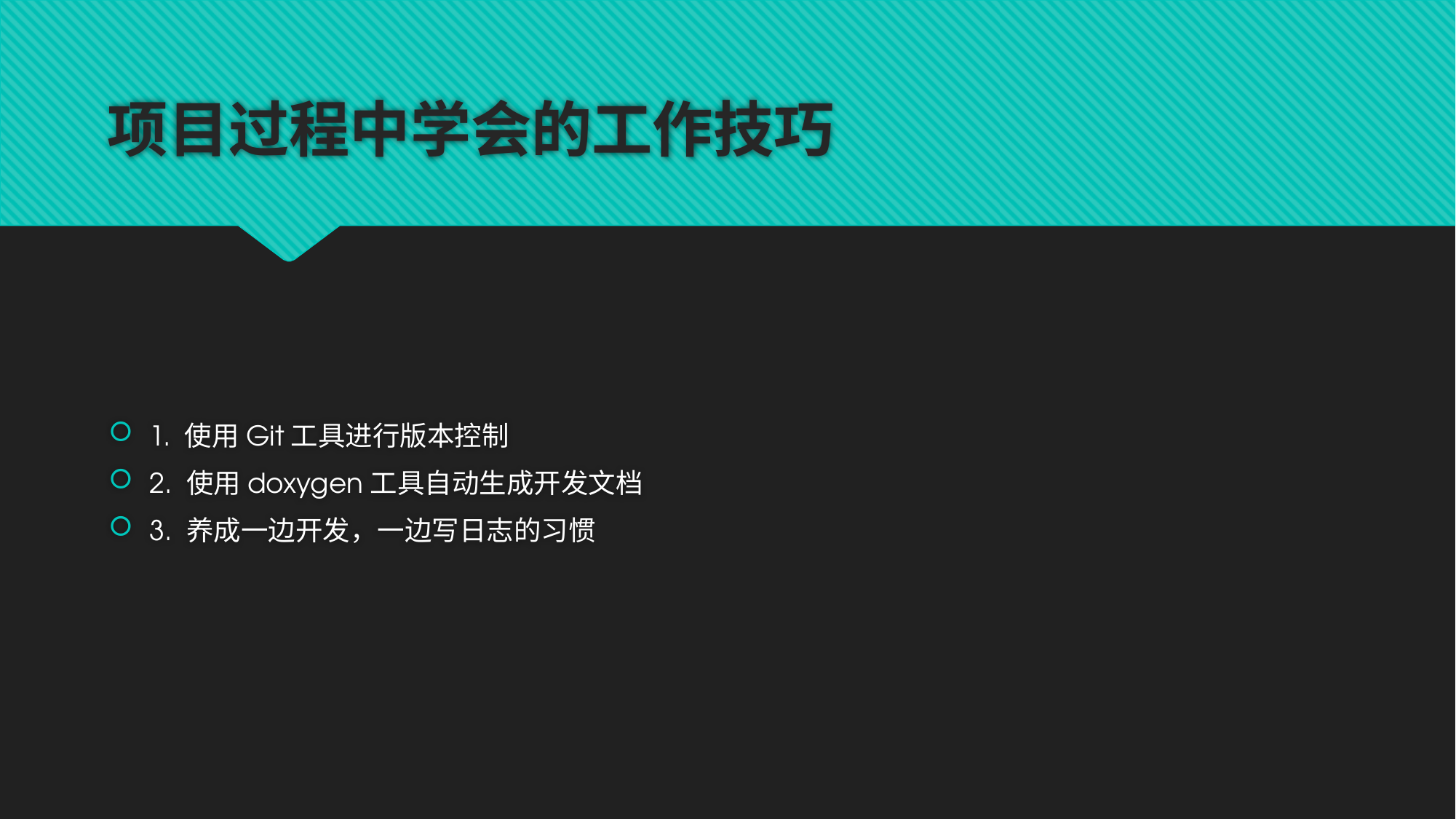

# 项目过程中学会的工作技巧
1. 使用Git工具进行版本控制
2. 使用doxygen工具自动生成开发文档
3. 养成一边开发，一边写日志的习惯